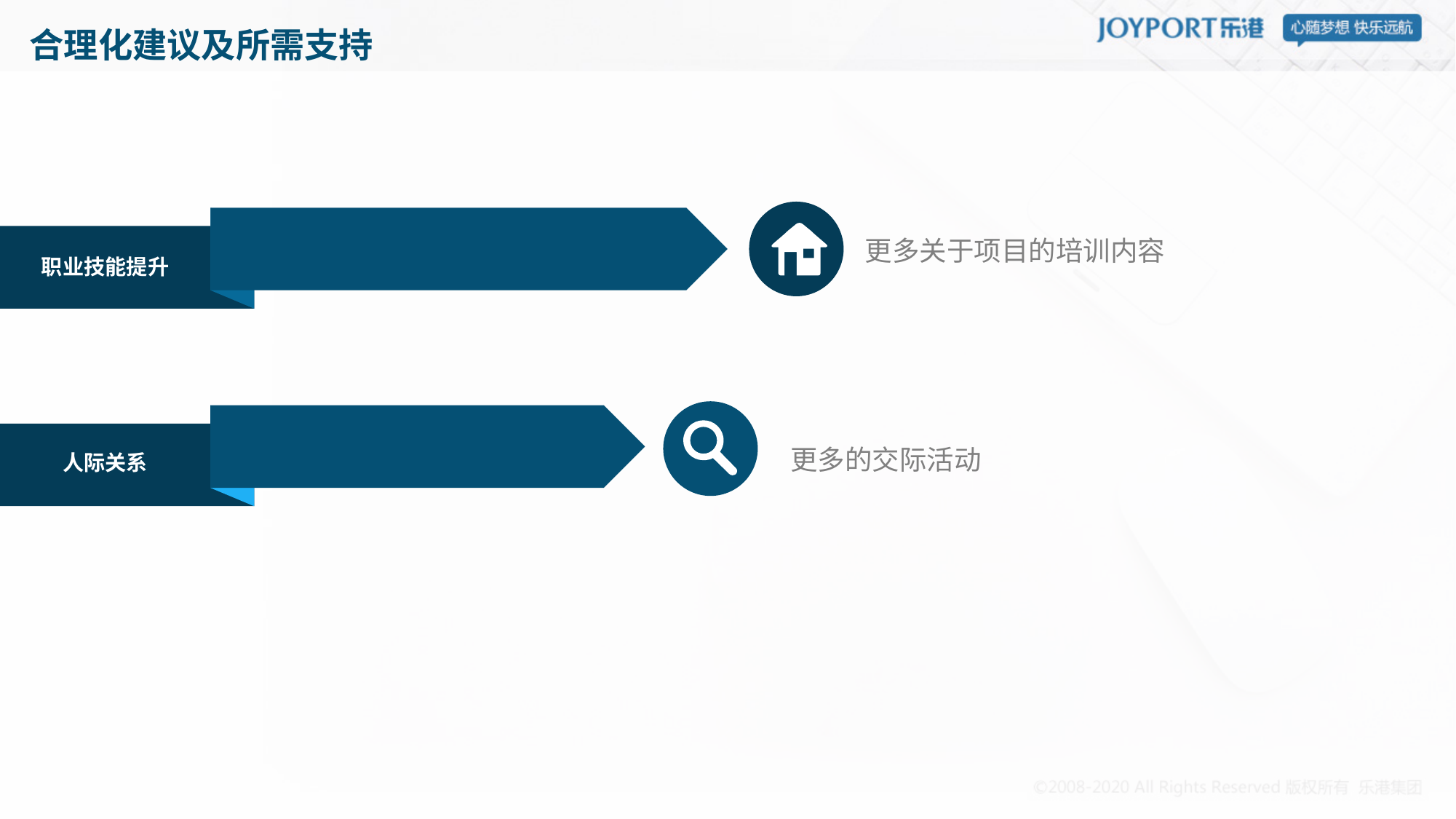

# 合理化建议及所需支持

职业技能提升

更多关于项目的培训内容

人际关系

更多的交际活动